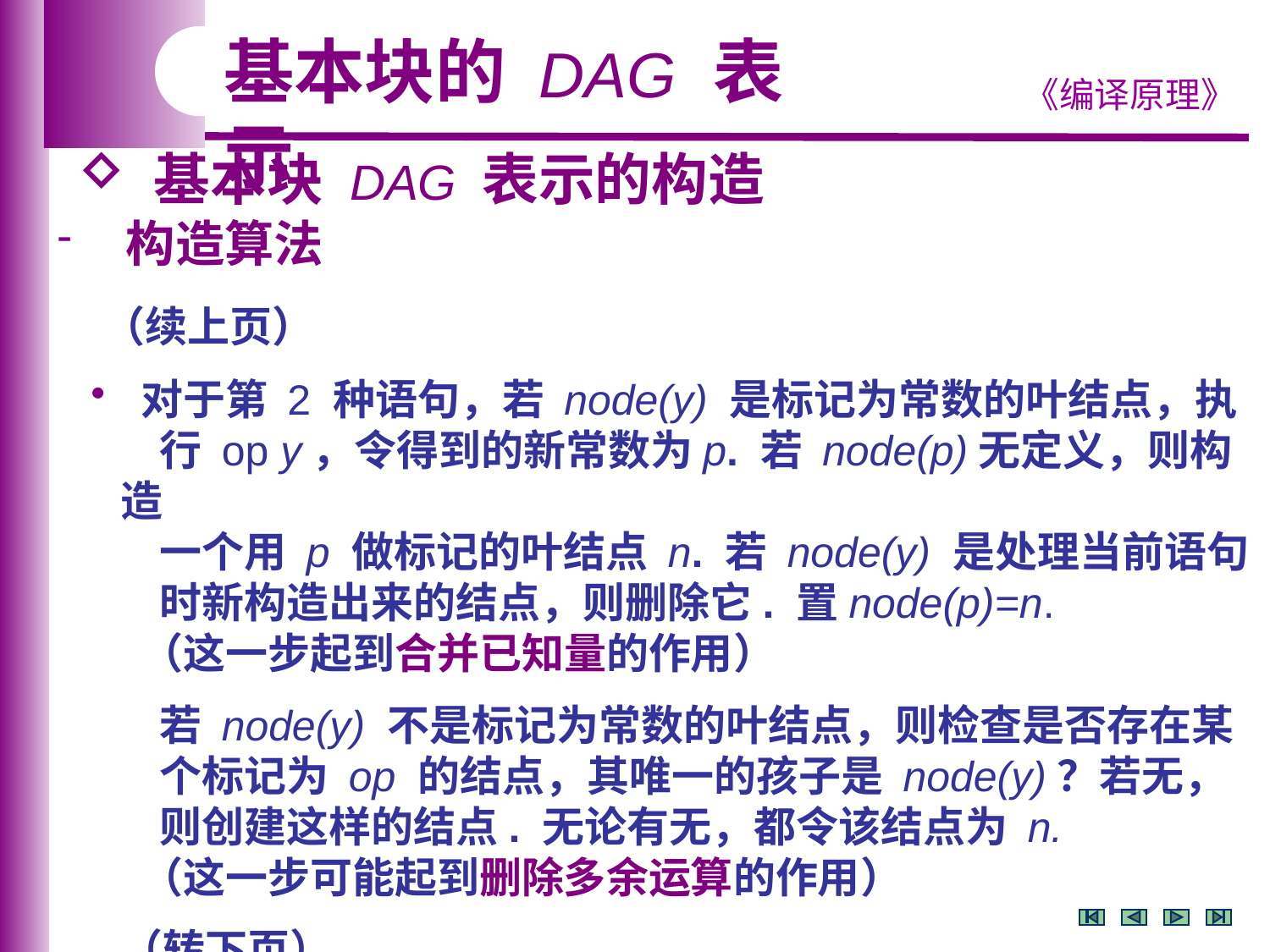

基本块的 DAG 表示
 基本块 DAG 表示的构造
   构造算法

   （续上页）

 对于第 2 种语句，若 node(y) 是标记为常数的叶结点，执
   行 op y，令得到的新常数为p. 若 node(p)无定义，则构造
   一个用 p 做标记的叶结点 n. 若 node(y) 是处理当前语句
   时新构造出来的结点，则删除它. 置node(p)=n.
 （这一步起到合并已知量的作用）

   若 node(y) 不是标记为常数的叶结点，则检查是否存在某
   个标记为 op 的结点，其唯一的孩子是 node(y)？若无，
   则创建这样的结点. 无论有无，都令该结点为 n.
 （这一步可能起到删除多余运算的作用）

（转下页）